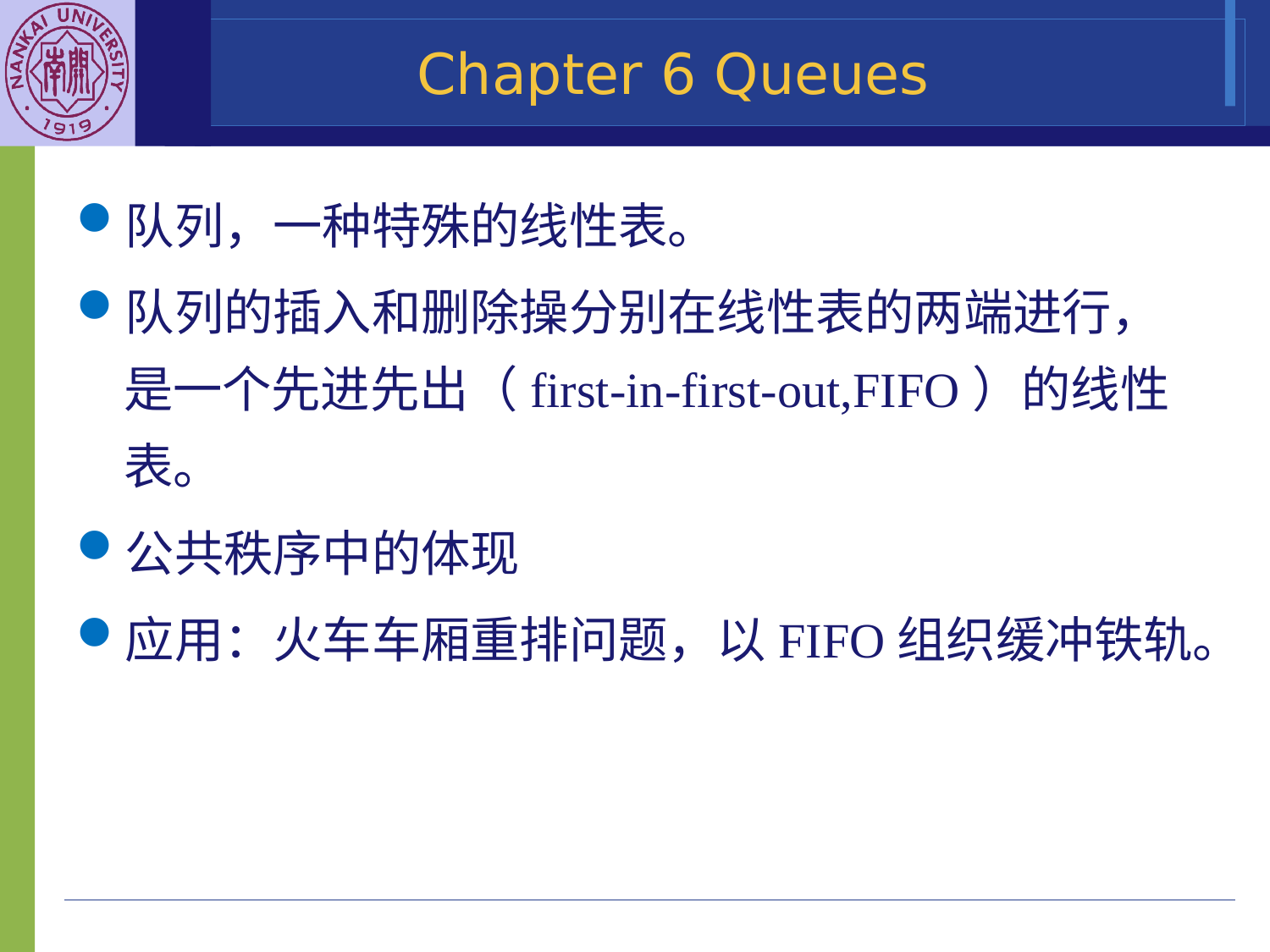

# Chapter 6 Queues
队列，一种特殊的线性表。
队列的插入和删除操分别在线性表的两端进行，是一个先进先出（first-in-first-out,FIFO）的线性表。
公共秩序中的体现
应用：火车车厢重排问题，以FIFO组织缓冲铁轨。

2